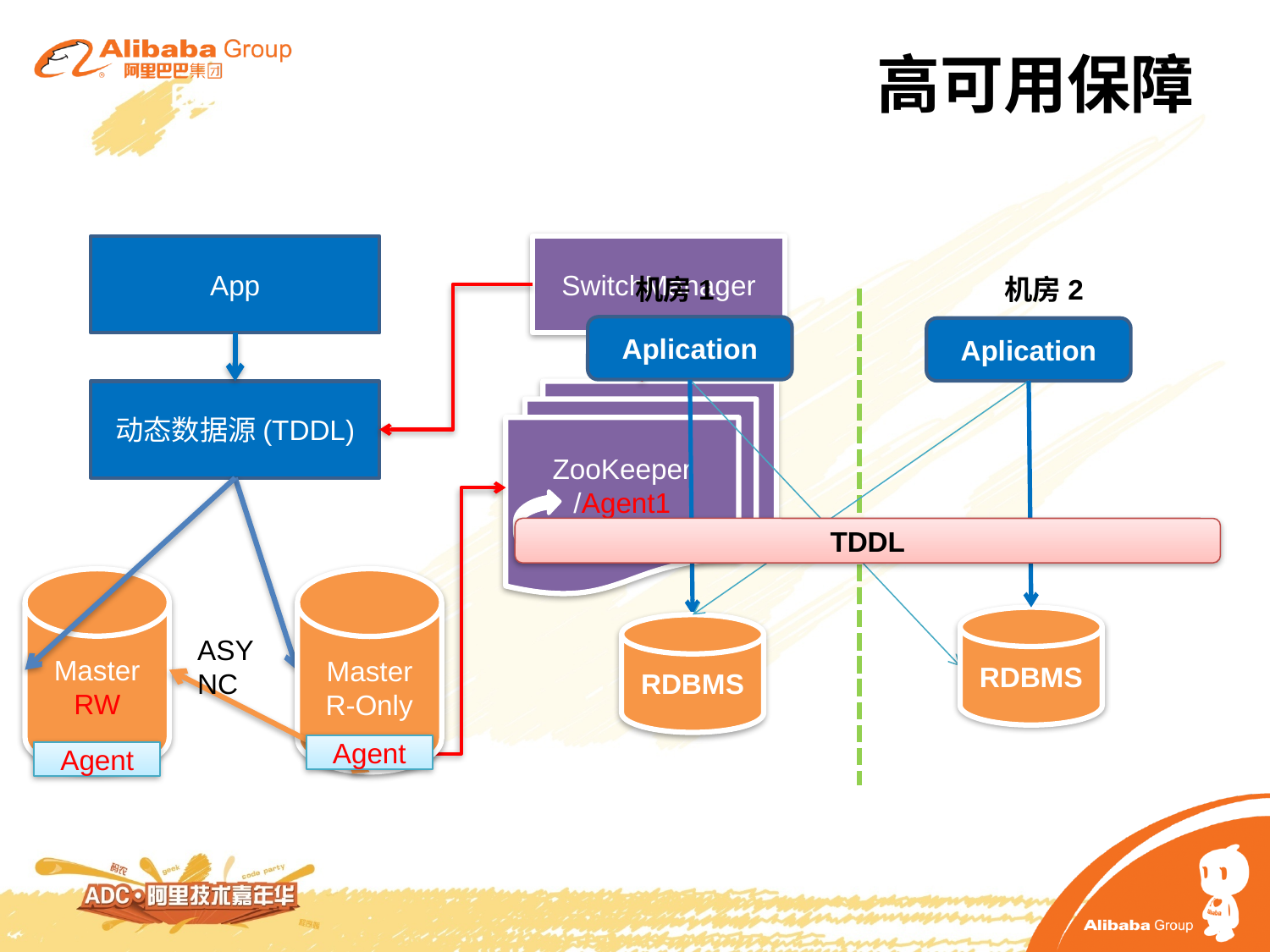

# 高可用保障
App
SwitchManager
动态数据源(TDDL)
ZooKeeper
/Agent1
/Agent2

Master
RW
Master
R-Only
ASYNC
Agent
Agent
机房1
机房2
Aplication
Aplication
TDDL
RDBMS
RDBMS